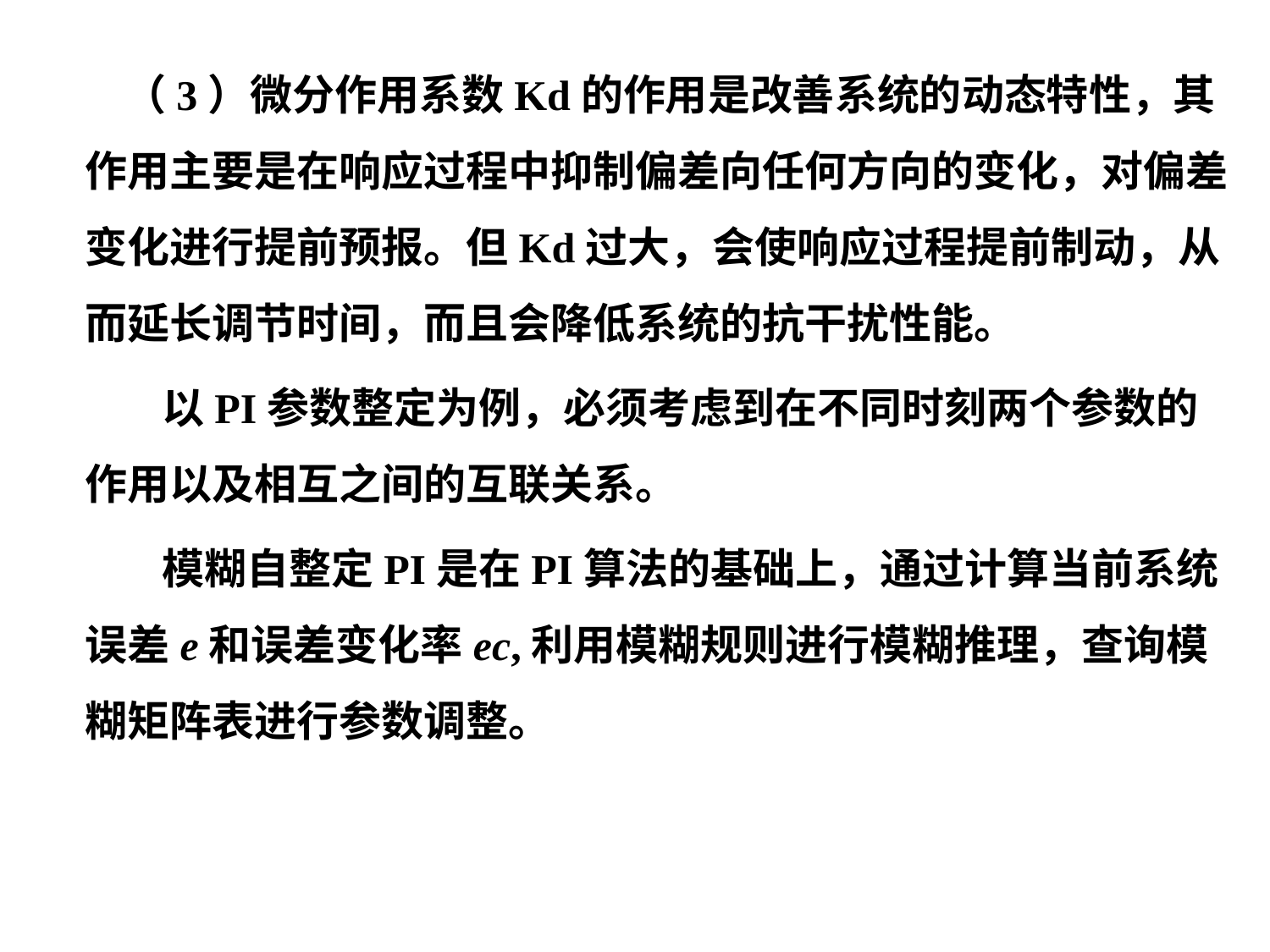

（3）微分作用系数Kd的作用是改善系统的动态特性，其作用主要是在响应过程中抑制偏差向任何方向的变化，对偏差变化进行提前预报。但Kd过大，会使响应过程提前制动，从而延长调节时间，而且会降低系统的抗干扰性能。
            以PI参数整定为例，必须考虑到在不同时刻两个参数的作用以及相互之间的互联关系。
            模糊自整定PI是在PI算法的基础上，通过计算当前系统误差e和误差变化率ec,利用模糊规则进行模糊推理，查询模糊矩阵表进行参数调整。